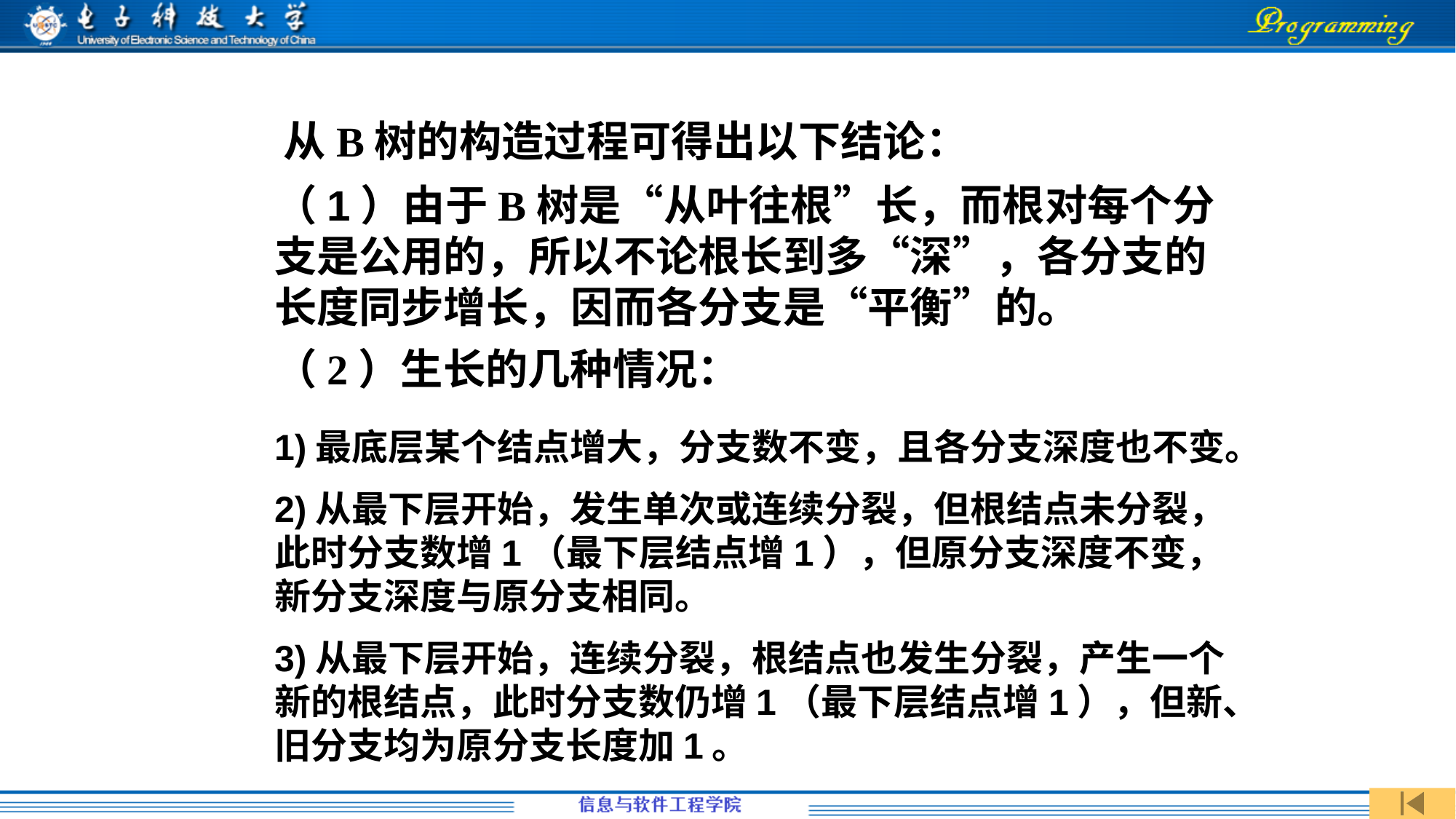

从B树的构造过程可得出以下结论：
（1）由于B树是“从叶往根”长，而根对每个分支是公用的，所以不论根长到多“深”，各分支的长度同步增长，因而各分支是“平衡”的。
（2）生长的几种情况：
1)最底层某个结点增大，分支数不变，且各分支深度也不变。
2)从最下层开始，发生单次或连续分裂，但根结点未分裂，此时分支数增1（最下层结点增1），但原分支深度不变，新分支深度与原分支相同。
3)从最下层开始，连续分裂，根结点也发生分裂，产生一个新的根结点，此时分支数仍增1（最下层结点增1），但新、旧分支均为原分支长度加1。